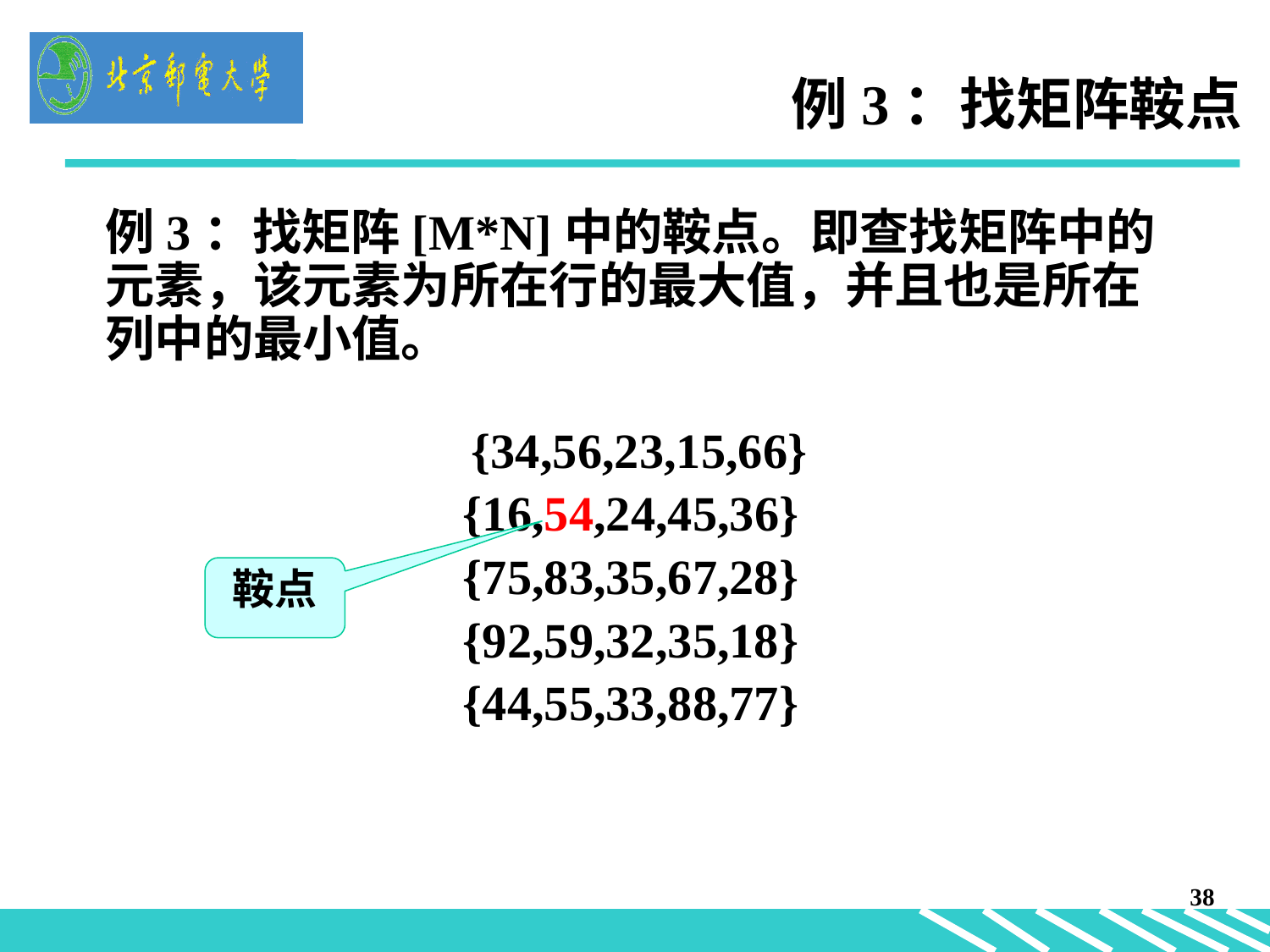

例3：找矩阵鞍点
	例3：找矩阵[M*N]中的鞍点。即查找矩阵中的元素，该元素为所在行的最大值，并且也是所在列中的最小值。
                    {34,56,23,15,66}
                    {16,54,24,45,36}
                    {75,83,35,67,28}
                    {92,59,32,35,18}
                    {44,55,33,88,77}

鞍点
38